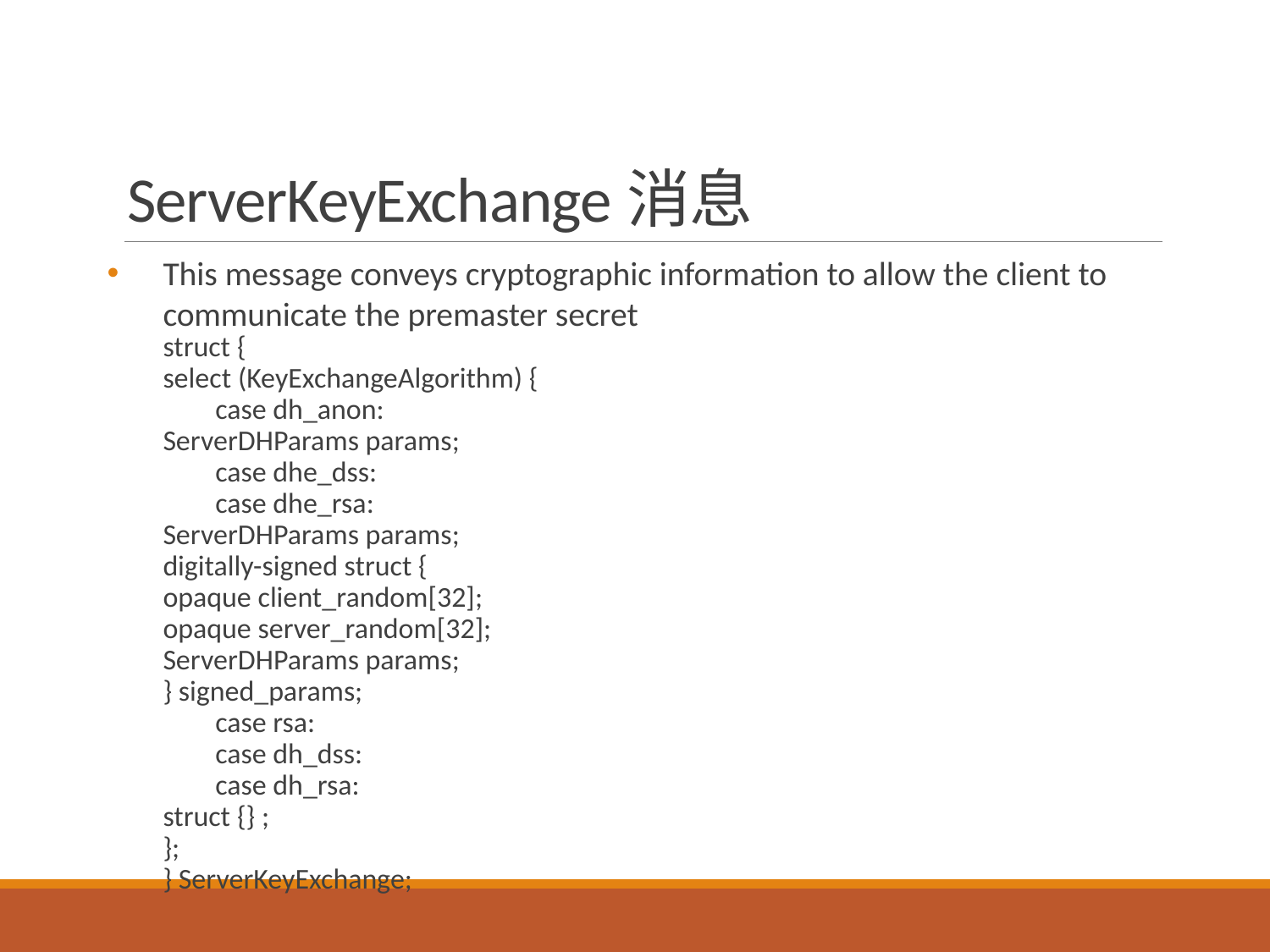

# ServerKeyExchange消息
This message conveys cryptographic information to allow the client to communicate the premaster secret
struct {
	select (KeyExchangeAlgorithm) {
	        case dh_anon:
		ServerDHParams params;
	        case dhe_dss:
	        case dhe_rsa:
		ServerDHParams params;
		digitally-signed struct {
			opaque client_random[32];
			opaque server_random[32];
			ServerDHParams params;
		} signed_params;
	        case rsa:
	        case dh_dss:
	        case dh_rsa:
		struct {} ;
	};
} ServerKeyExchange;
56